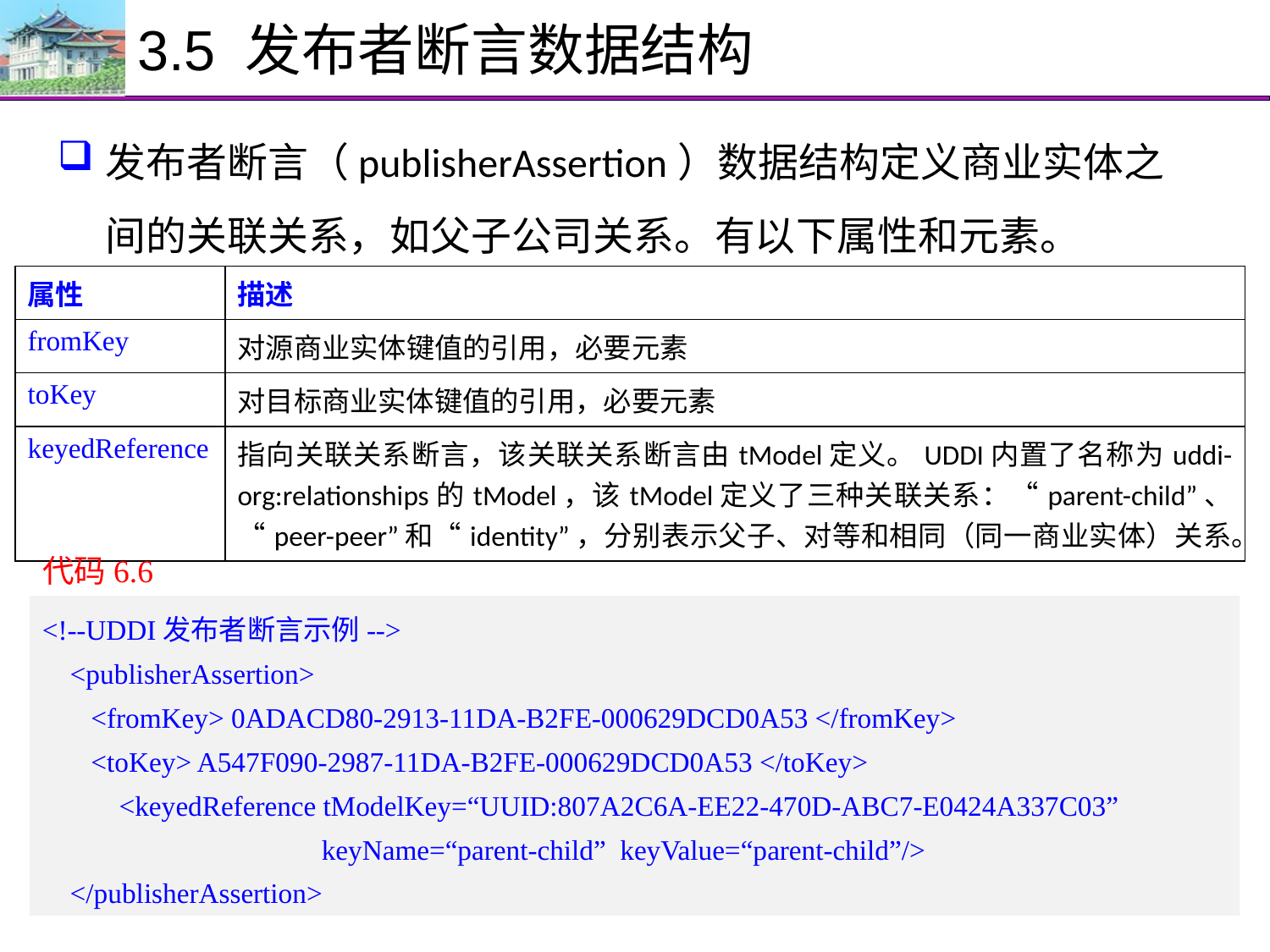

# 3.5 发布者断言数据结构
发布者断言（publisherAssertion）数据结构定义商业实体之间的关联关系，如父子公司关系。有以下属性和元素。
| 属性 | 描述 |
| --- | --- |
| fromKey | 对源商业实体键值的引用，必要元素 |
| toKey | 对目标商业实体键值的引用，必要元素 |
| keyedReference | 指向关联关系断言，该关联关系断言由tModel定义。UDDI内置了名称为uddi-org:relationships的tModel，该tModel定义了三种关联关系：“parent-child”、“peer-peer”和“identity”，分别表示父子、对等和相同（同一商业实体）关系。 |
代码6.6
<!--UDDI发布者断言示例-->
    <publisherAssertion>
       <fromKey> 0ADACD80-2913-11DA-B2FE-000629DCD0A53 </fromKey>
       <toKey> A547F090-2987-11DA-B2FE-000629DCD0A53 </toKey>
           <keyedReference tModelKey=“UUID:807A2C6A-EE22-470D-ABC7-E0424A337C03”
                                        keyName=“parent-child”  keyValue=“parent-child”/>
    </publisherAssertion>